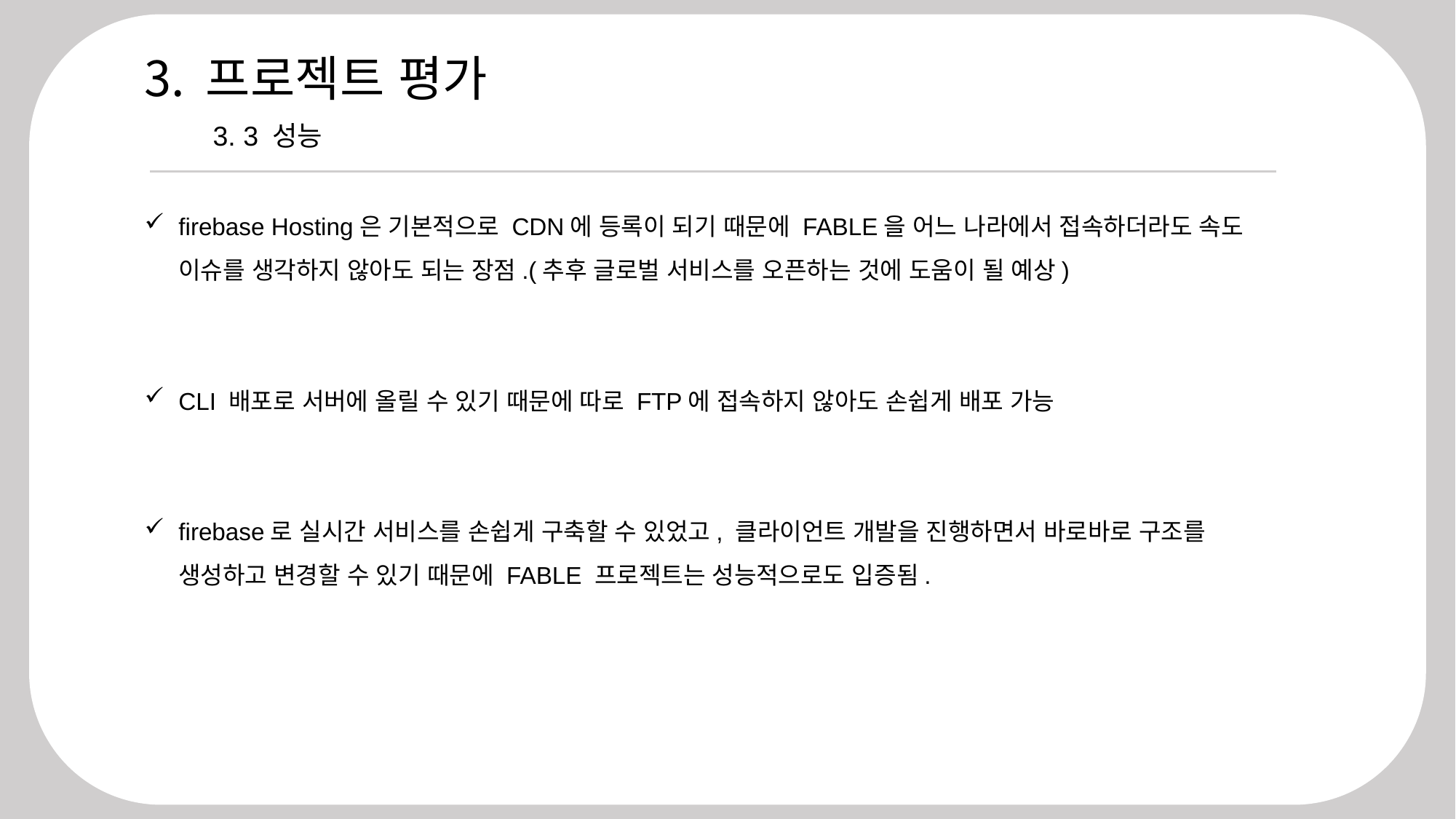

프로젝트 평가

3. 3 성능
firebase Hosting은 기본적으로 CDN에 등록이 되기 때문에 FABLE을 어느 나라에서 접속하더라도 속도 이슈를 생각하지 않아도 되는 장점.(추후 글로벌 서비스를 오픈하는 것에 도움이 될 예상)

CLI 배포로 서버에 올릴 수 있기 때문에 따로 FTP에 접속하지 않아도 손쉽게 배포 가능

firebase로 실시간 서비스를 손쉽게 구축할 수 있었고, 클라이언트 개발을 진행하면서 바로바로 구조를 생성하고 변경할 수 있기 때문에 FABLE 프로젝트는 성능적으로도 입증됨.